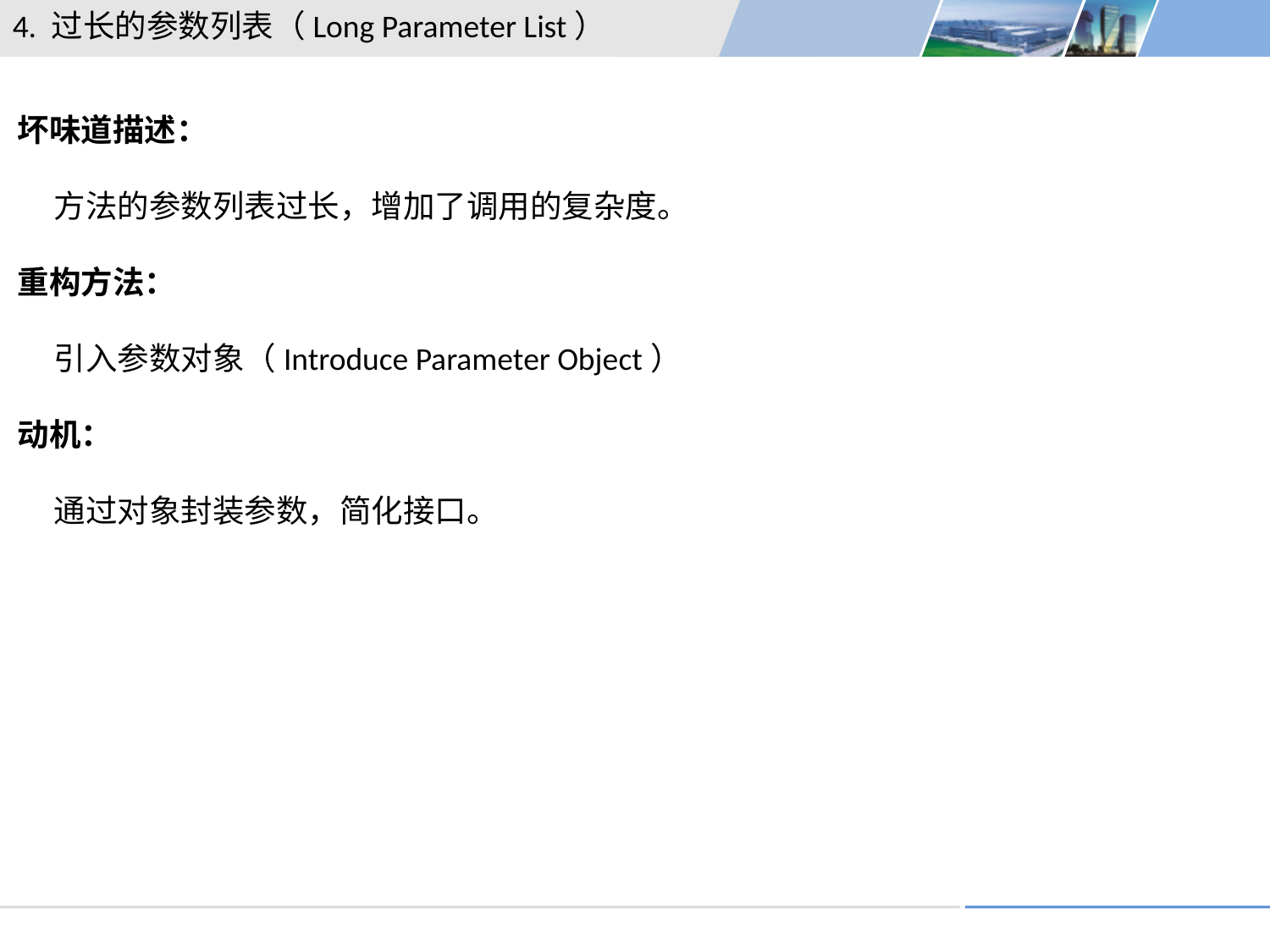

4. 过长的参数列表（Long Parameter List）
坏味道描述：

    方法的参数列表过长，增加了调用的复杂度。

重构方法：

    引入参数对象（Introduce Parameter Object）

动机：

    通过对象封装参数，简化接口。